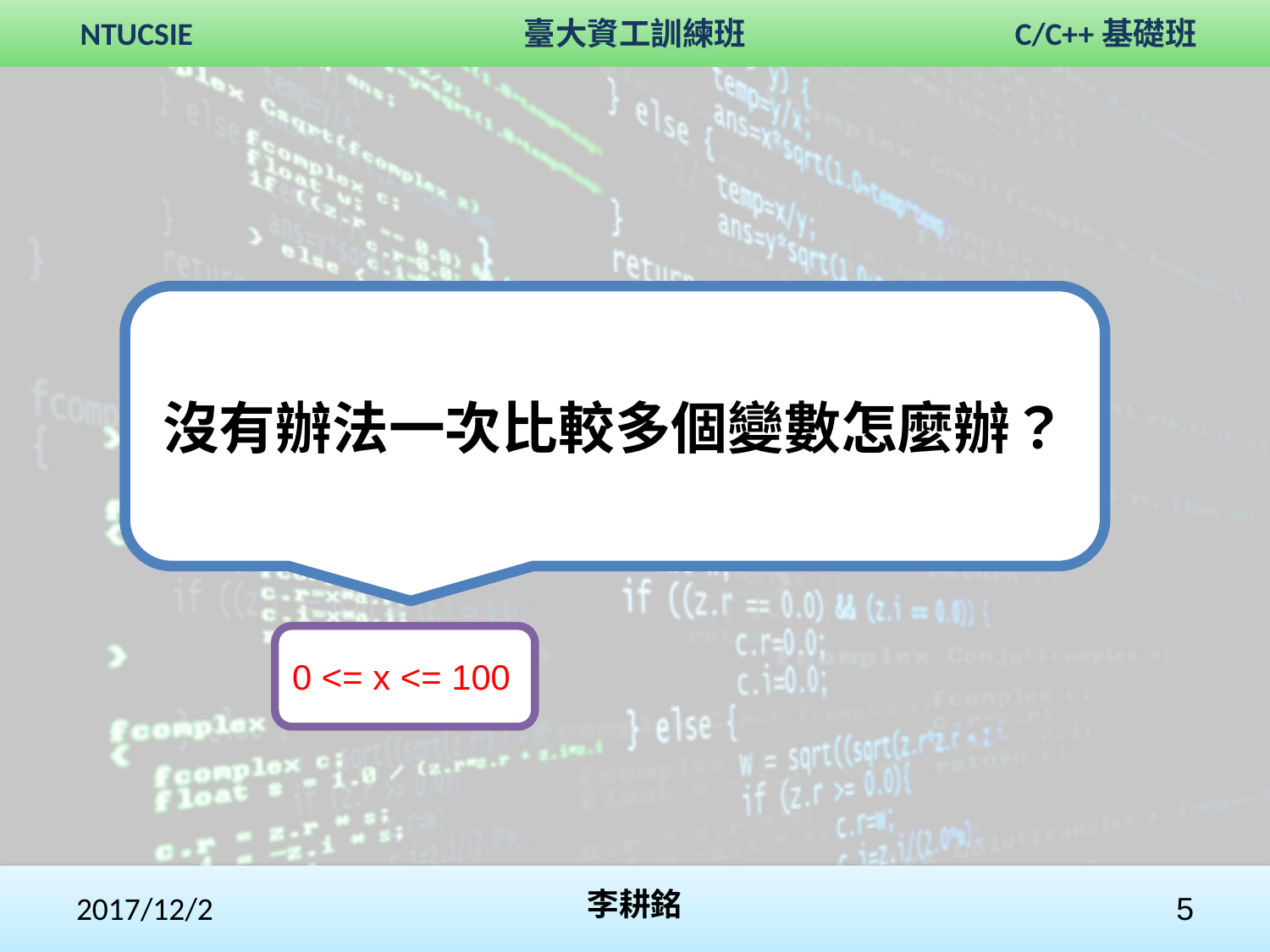

# 沒有辦法一次比較多個變數怎麼辦？
0 <= x <= 100
2017/12/2
李耕銘
5